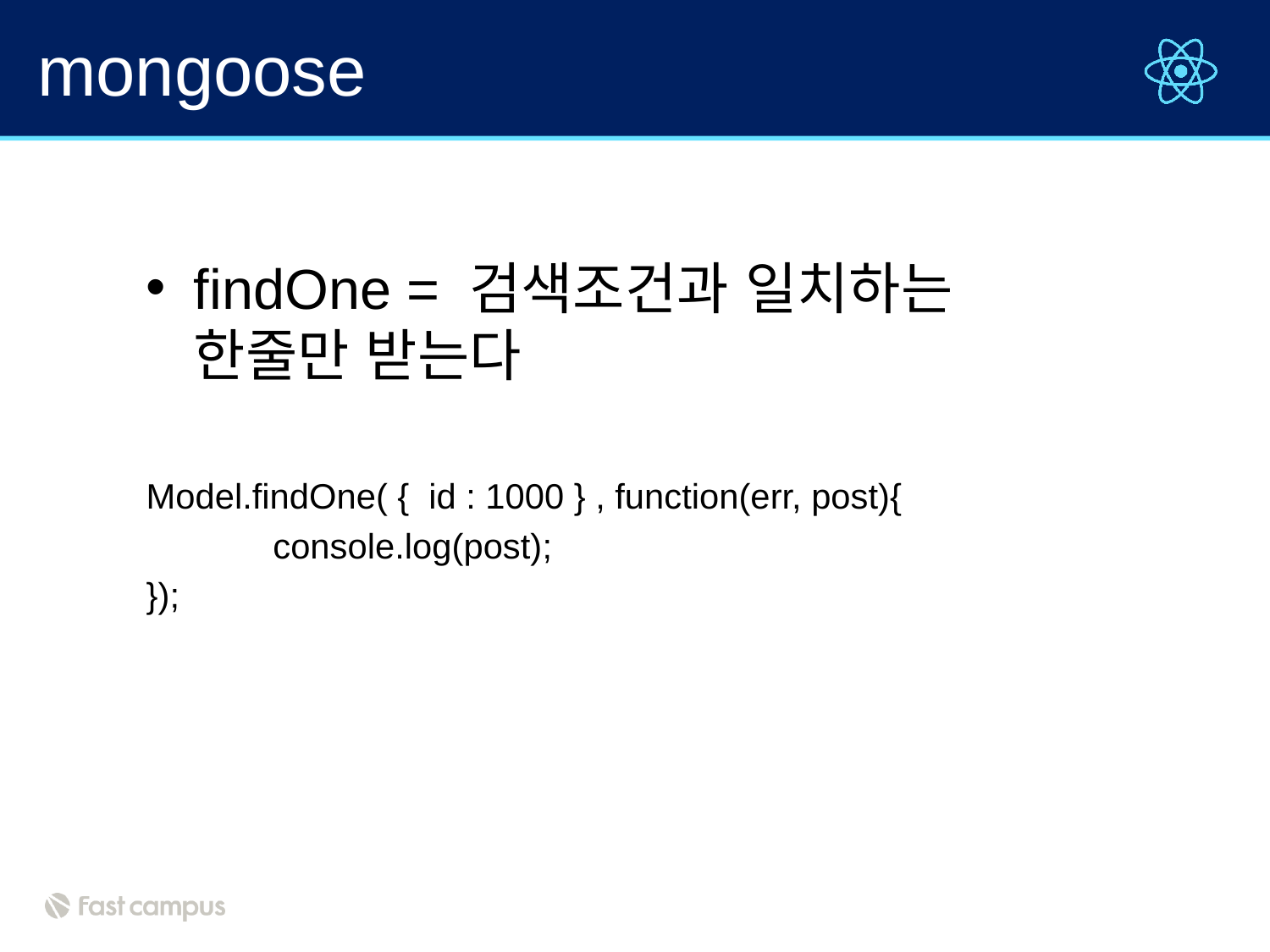

# mongoose
findOne = 검색조건과 일치하는 한줄만 받는다

Model.findOne( {  id : 1000 } , function(err, post){
             console.log(post);
});